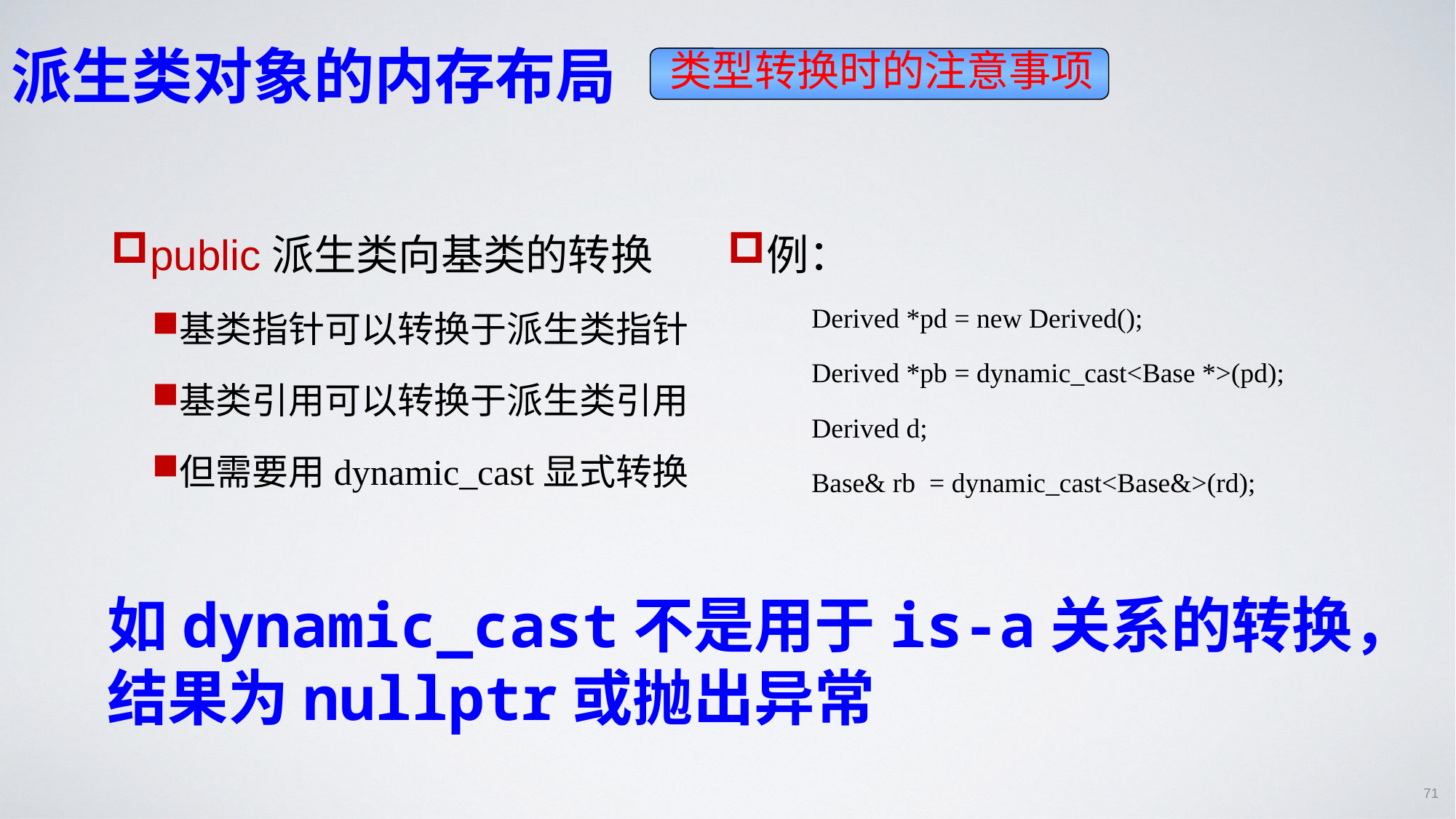

# 派生类对象的内存布局
类型转换时的注意事项

public派生类向基类的转换
基类指针可以转换于派生类指针
基类引用可以转换于派生类引用
但需要用dynamic_cast显式转换

例：
Derived *pd = new Derived();
Derived *pb = dynamic_cast<Base *>(pd);
Derived d;
Base& rb  = dynamic_cast<Base&>(rd);

如dynamic_cast不是用于is-a关系的转换，
结果为nullptr或抛出异常
71